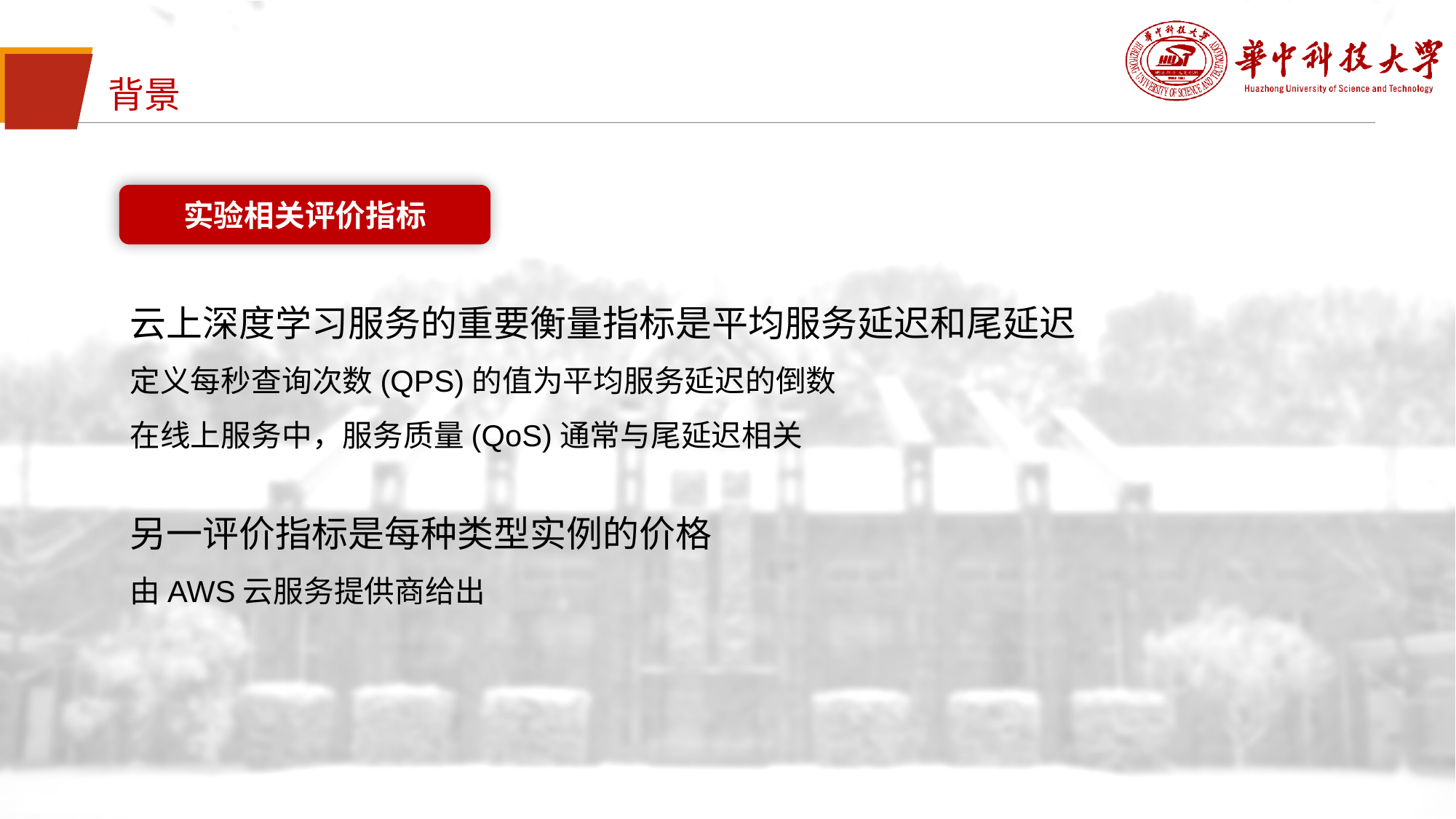

背景
实验相关评价指标
云上深度学习服务的重要衡量指标是平均服务延迟和尾延迟
定义每秒查询次数(QPS)的值为平均服务延迟的倒数
在线上服务中，服务质量(QoS)通常与尾延迟相关
另一评价指标是每种类型实例的价格
由AWS云服务提供商给出